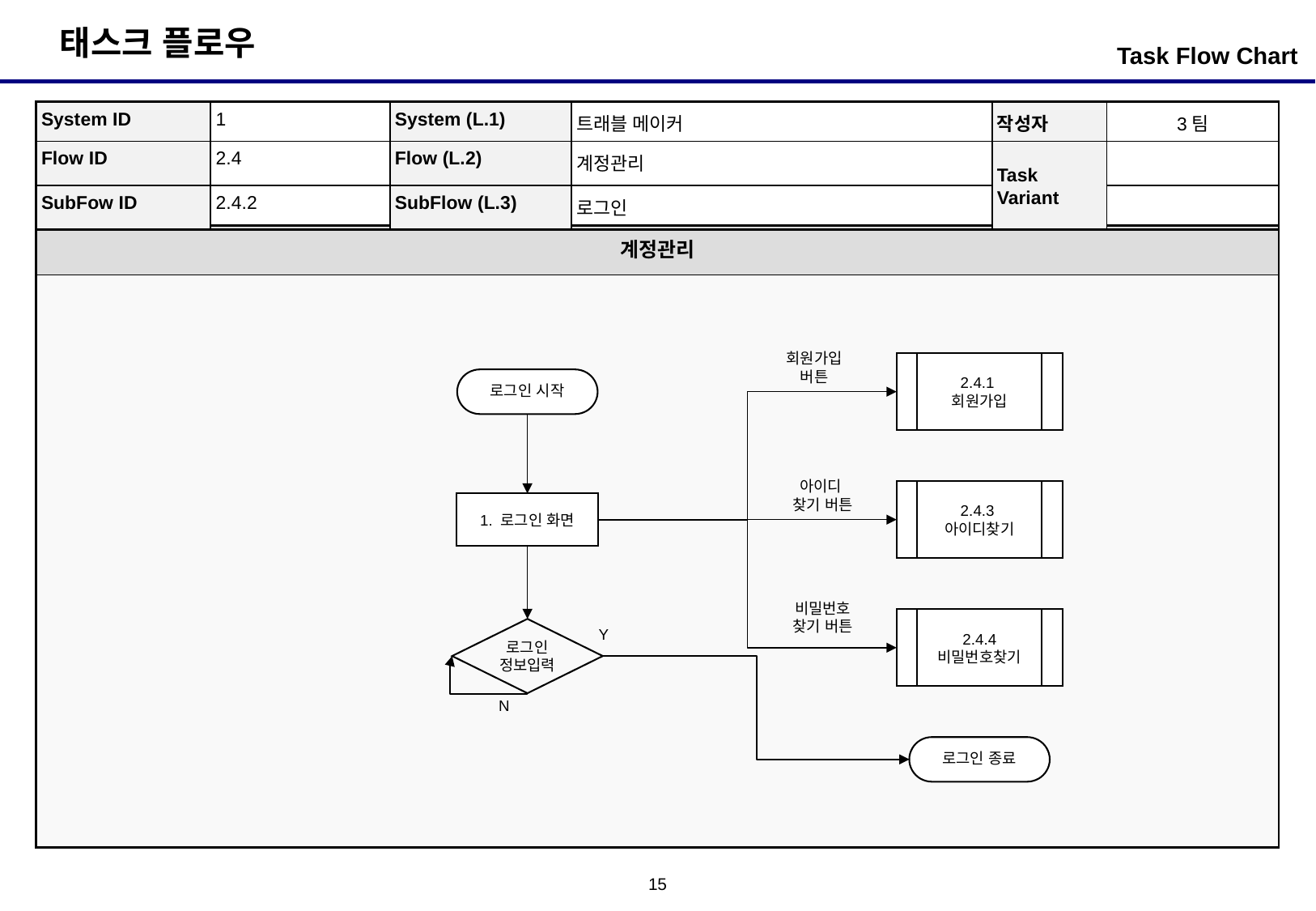

Task Flow Chart
| System ID | 1 | System (L.1) | 트래블 메이커 | 작성자 | 3팀 |
| --- | --- | --- | --- | --- | --- |
| Flow ID | 2.4 | Flow (L.2) | 계정관리 | Task Variant |  |
| SubFow ID | 2.4.2 | SubFlow (L.3) | 로그인 |  |  |
| 계정관리 |
| --- |
|  |
회원가입 버튼
2.4.1
회원가입
로그인 시작
아이디
찾기 버튼
2.4.3
아이디찾기
1. 로그인 화면
비밀번호 찾기 버튼
2.4.4
비밀번호찾기
Y
로그인
정보입력
N
로그인 종료